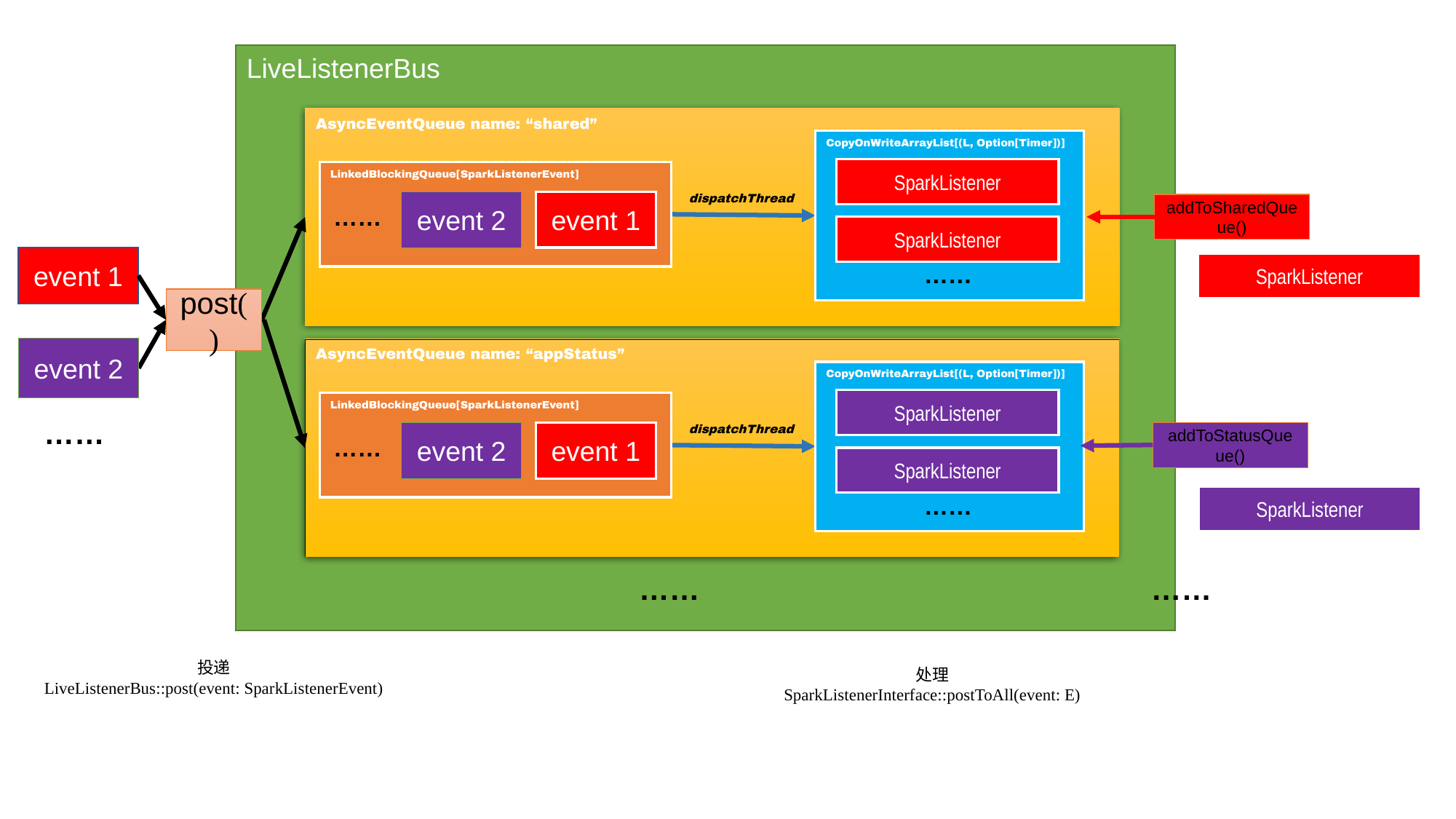

LiveListenerBus
AsyncEventQueue name: “shared”
CopyOnWriteArrayList[(L, Option[Timer])]

SparkListener
LinkedBlockingQueue[SparkListenerEvent]

dispatchThread
event 2
event 1
addToSharedQueue()
……
SparkListener
event 1
SparkListener
……
post()
event 2
AsyncEventQueue name: “appStatus”

CopyOnWriteArrayList[(L, Option[Timer])]

SparkListener
LinkedBlockingQueue[SparkListenerEvent]

……
dispatchThread
addToStatusQueue()
event 2
event 1
……
SparkListener
……
SparkListener
……
……
投递
LiveListenerBus::post(event: SparkListenerEvent)
处理
SparkListenerInterface::postToAll(event: E)